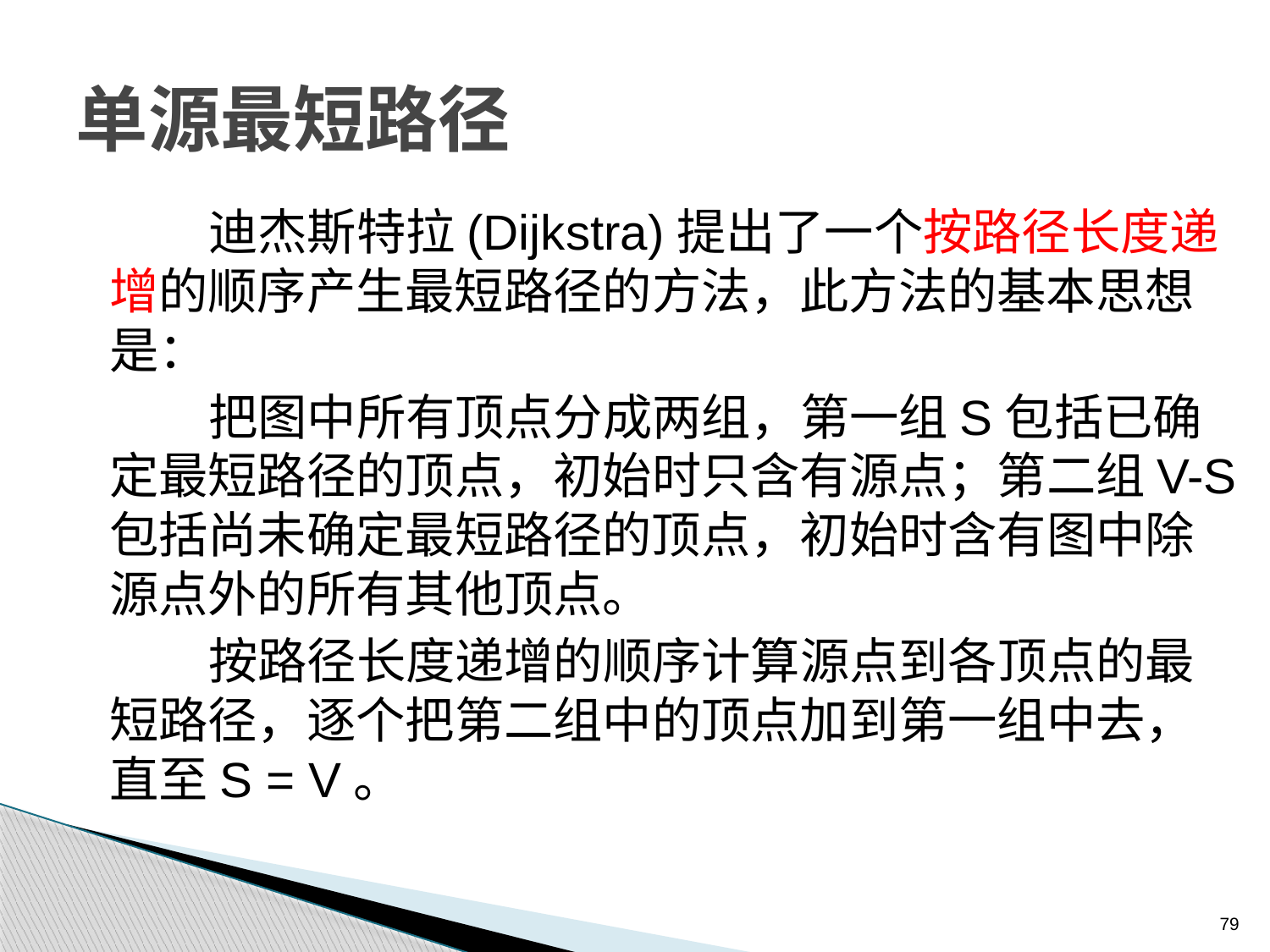

# 单源最短路径
迪杰斯特拉(Dijkstra)提出了一个按路径长度递增的顺序产生最短路径的方法，此方法的基本思想是：
把图中所有顶点分成两组，第一组S包括已确定最短路径的顶点，初始时只含有源点；第二组V-S包括尚未确定最短路径的顶点，初始时含有图中除源点外的所有其他顶点。
按路径长度递增的顺序计算源点到各顶点的最短路径，逐个把第二组中的顶点加到第一组中去，直至S = V。
79